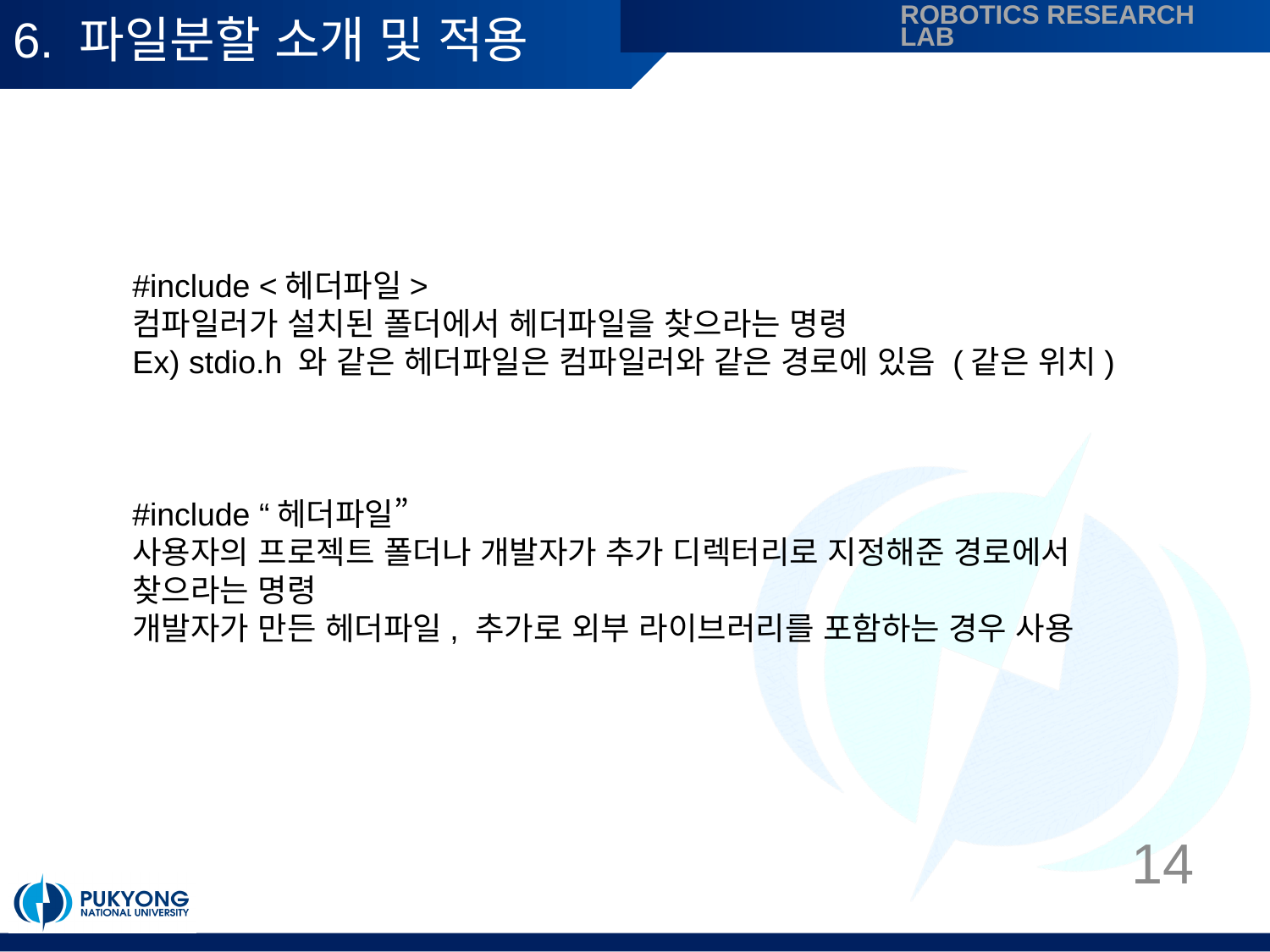

# 6. 파일분할 소개 및 적용
#include <헤더파일>
컴파일러가 설치된 폴더에서 헤더파일을 찾으라는 명령
Ex) stdio.h 와 같은 헤더파일은 컴파일러와 같은 경로에 있음 (같은 위치)

#include “헤더파일”
사용자의 프로젝트 폴더나 개발자가 추가 디렉터리로 지정해준 경로에서 찾으라는 명령
개발자가 만든 헤더파일, 추가로 외부 라이브러리를 포함하는 경우 사용
14